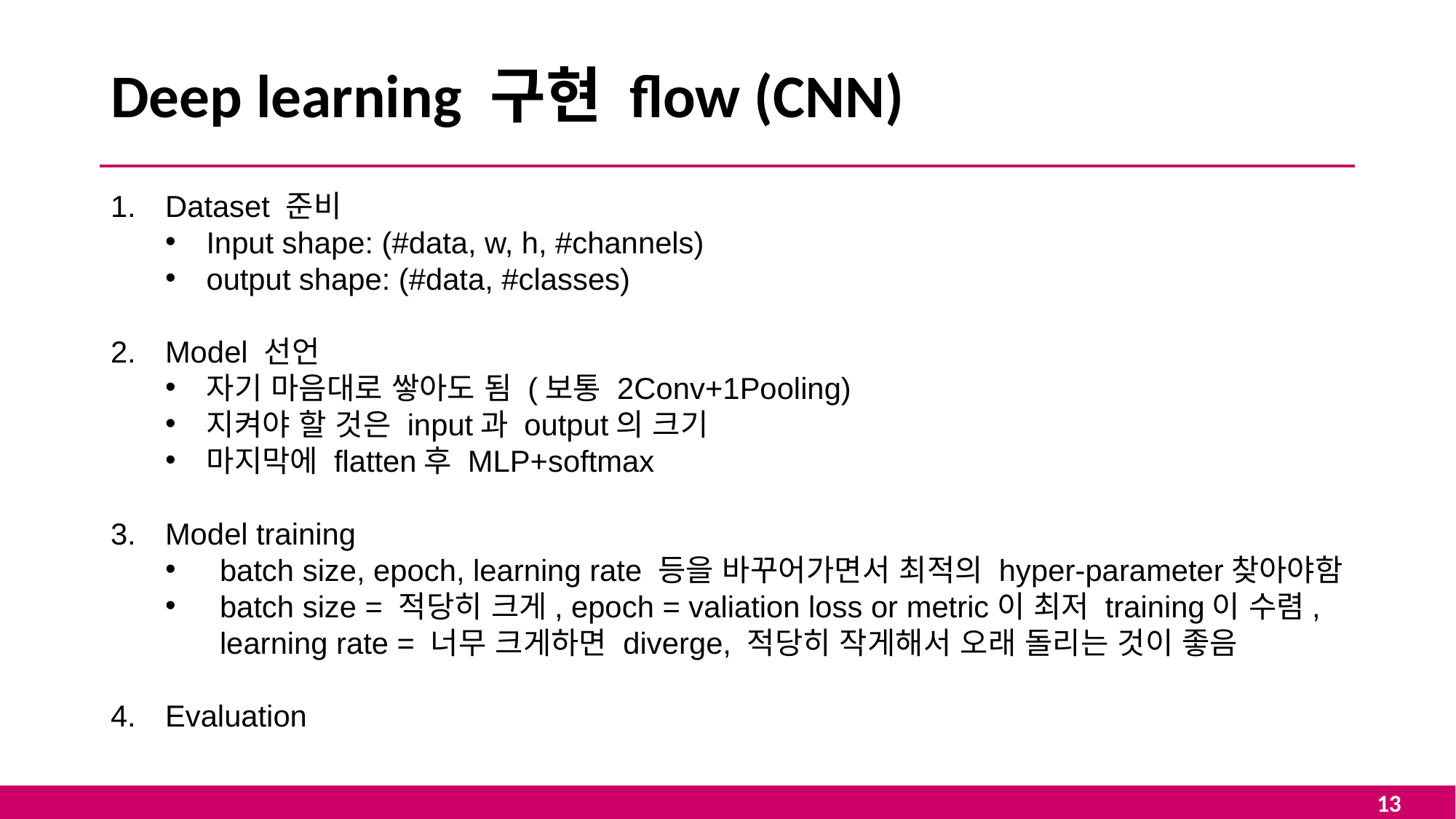

# Deep learning 구현 flow (CNN)
Dataset 준비
Input shape: (#data, w, h, #channels)
output shape: (#data, #classes)

Model 선언
자기 마음대로 쌓아도 됨 (보통 2Conv+1Pooling)
지켜야 할 것은 input과 output의 크기
마지막에 flatten후 MLP+softmax

Model training
batch size, epoch, learning rate 등을 바꾸어가면서 최적의 hyper-parameter찾아야함
batch size = 적당히 크게, epoch = valiation loss or metric이 최저 training이 수렴, learning rate = 너무 크게하면 diverge, 적당히 작게해서 오래 돌리는 것이 좋음

Evaluation

13